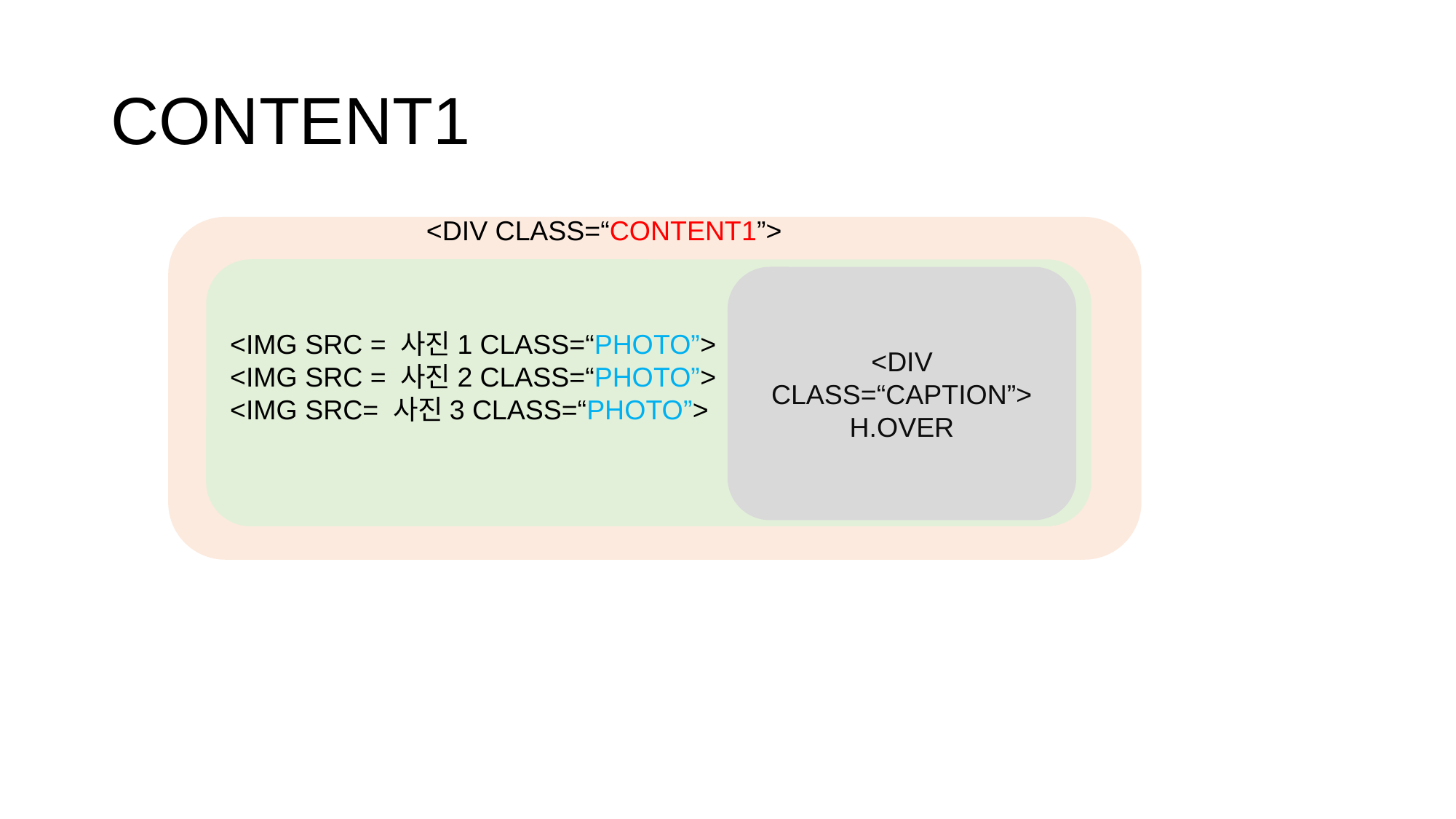

# CONTENT1
<DIV CLASS=“CONTENT1”>

<DIV CLASS=“CAPTION”>
H.OVER
<IMG SRC = 사진1 CLASS=“PHOTO”>
<IMG SRC = 사진2 CLASS=“PHOTO”>
<IMG SRC= 사진3 CLASS=“PHOTO”>